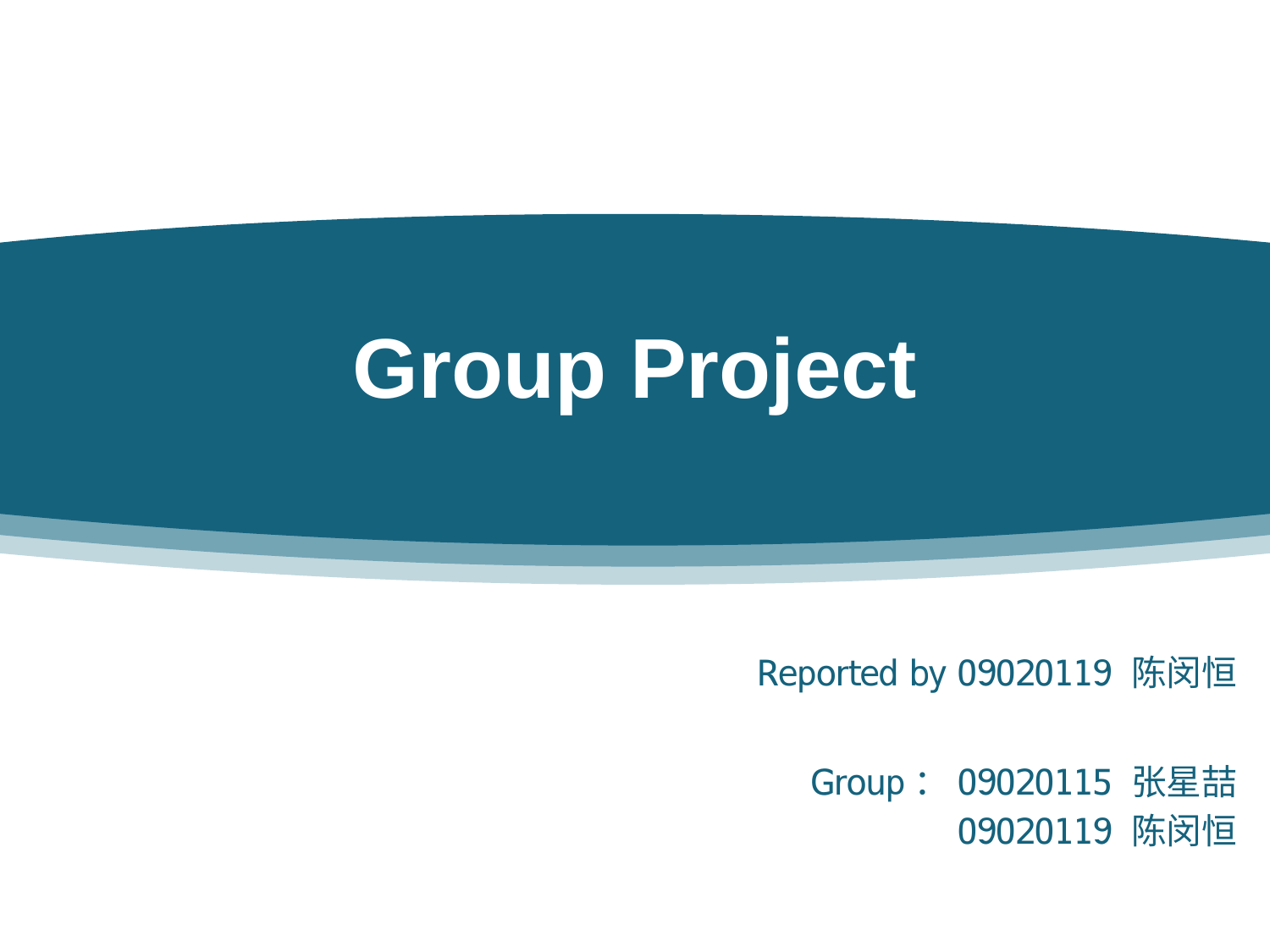

Group Project

Reported by 09020119 陈闵恒

Group：09020115 张星喆
09020119 陈闵恒